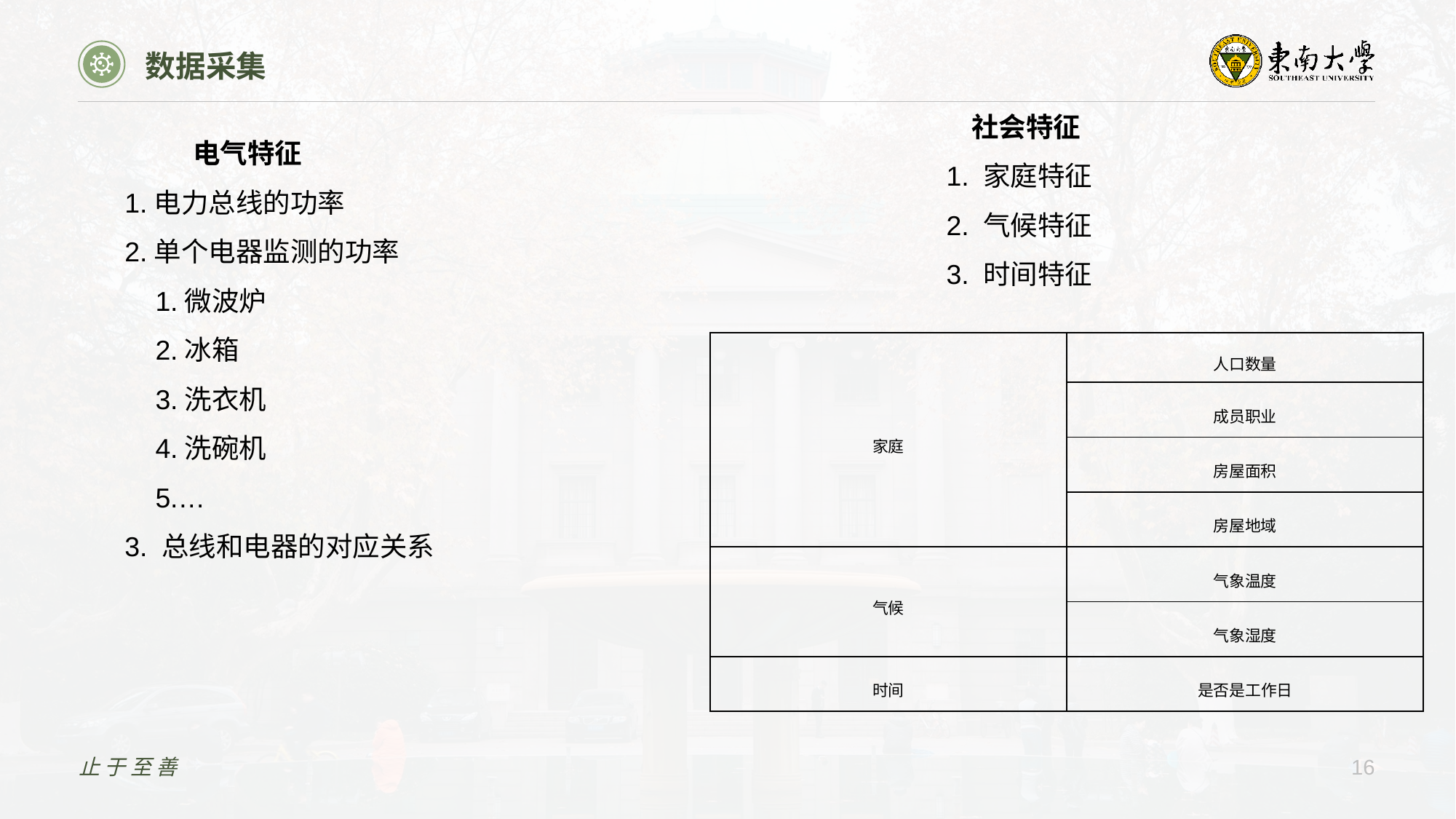

社会特征
1. 家庭特征
2. 气候特征
3. 时间特征
数据采集
          电气特征
1.电力总线的功率
2.单个电器监测的功率
    1.微波炉
    2.冰箱
    3.洗衣机
    4.洗碗机
    5.…
3. 总线和电器的对应关系
| 家庭 | 人口数量 |
| --- | --- |
|  | 成员职业 |
|  | 房屋面积 |
|  | 房屋地域 |
| 气候 | 气象温度 |
|  | 气象湿度 |
| 时间 | 是否是工作日 |
止于至善
16